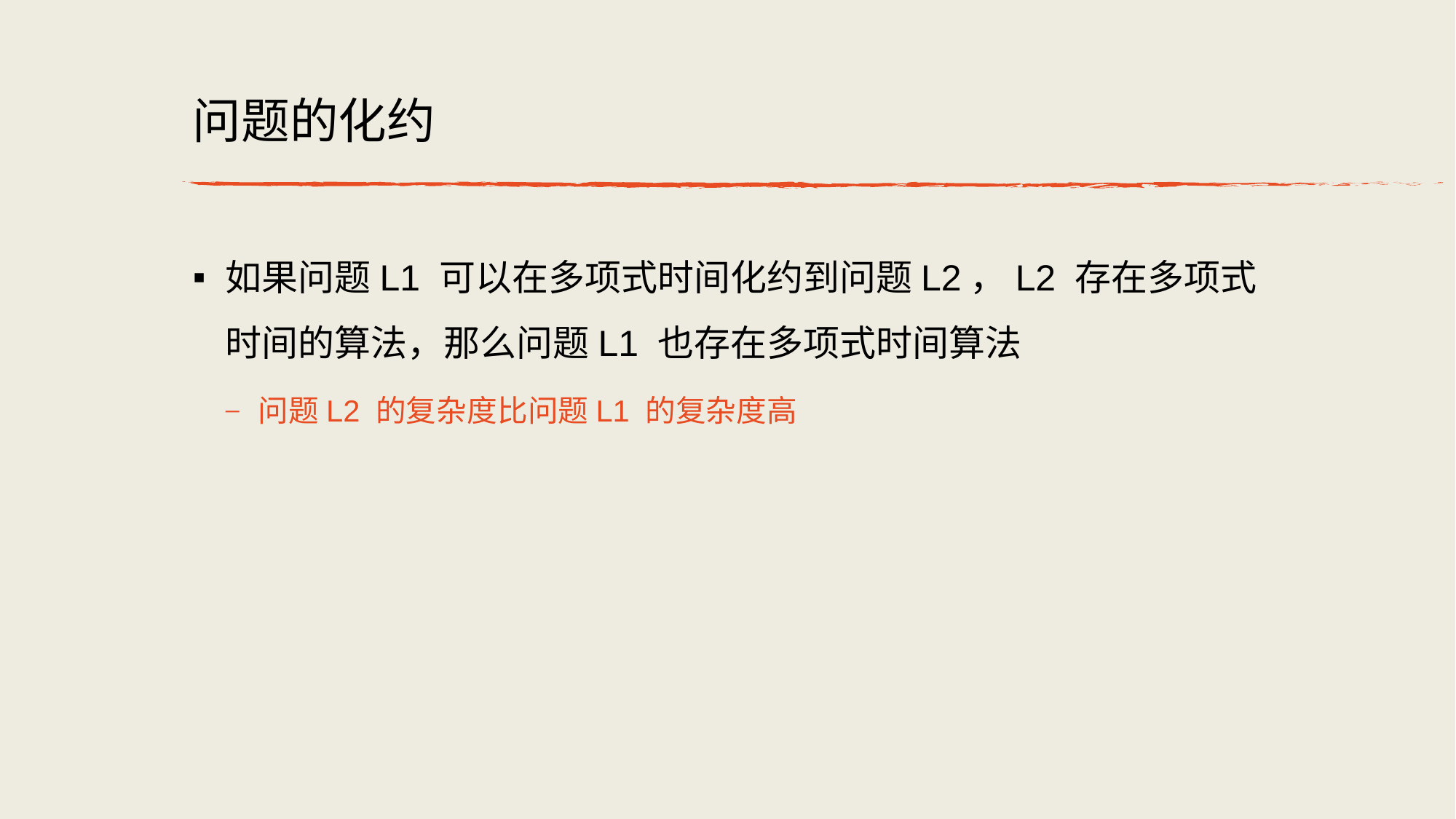

# 问题的化约
如果问题L1 可以在多项式时间化约到问题L2，L2 存在多项式时间的算法，那么问题L1 也存在多项式时间算法
问题L2 的复杂度⽐问题L1 的复杂度⾼